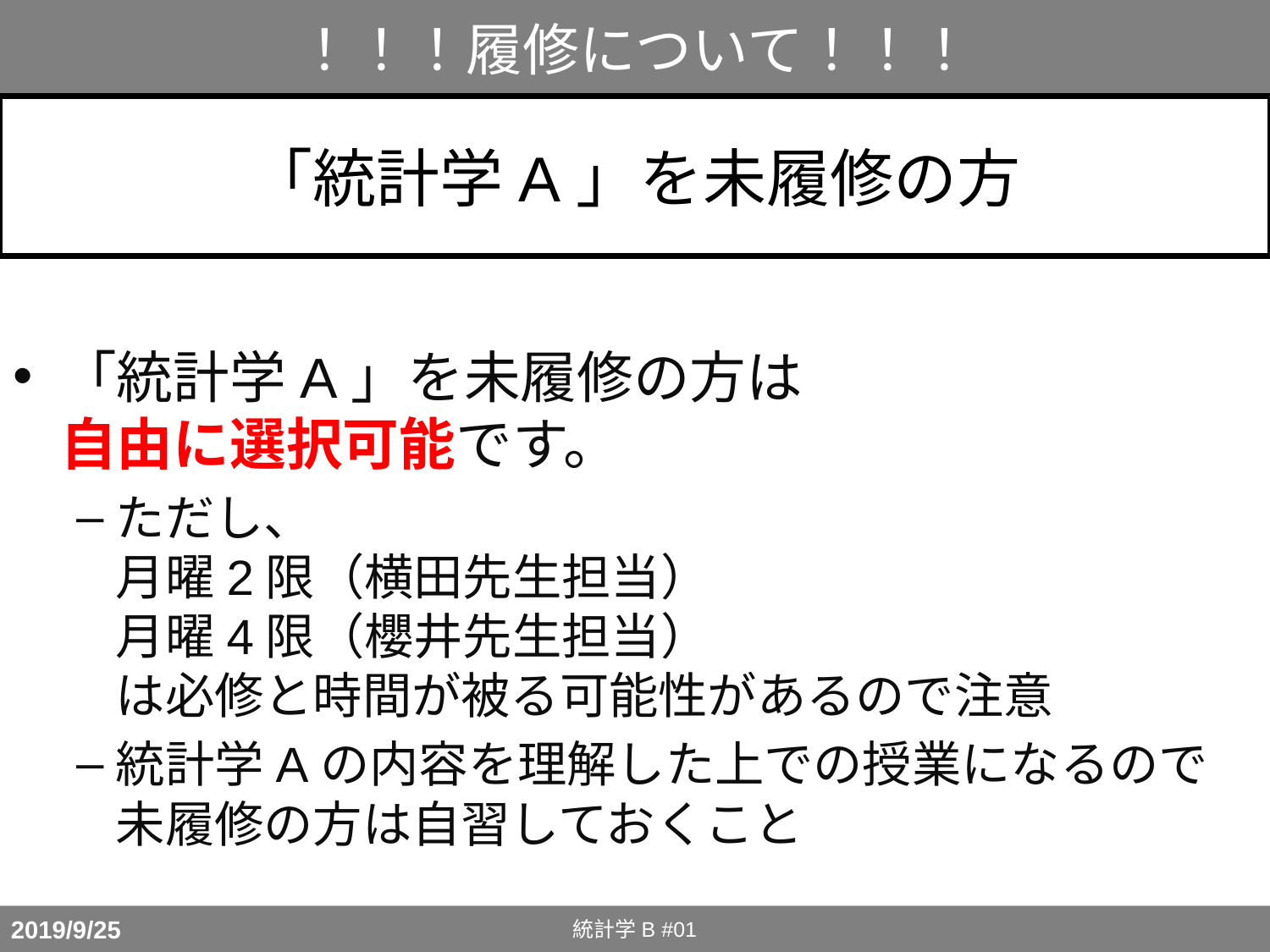

# ！！！履修について！！！
「統計学A」を未履修の方

「統計学A」を未履修の方は
自由に選択可能です。
ただし、
月曜2限（横田先生担当）
月曜4限（櫻井先生担当）
は必修と時間が被る可能性があるので注意
統計学Aの内容を理解した上での授業になるので
未履修の方は自習しておくこと
統計学B #01
2019/9/25